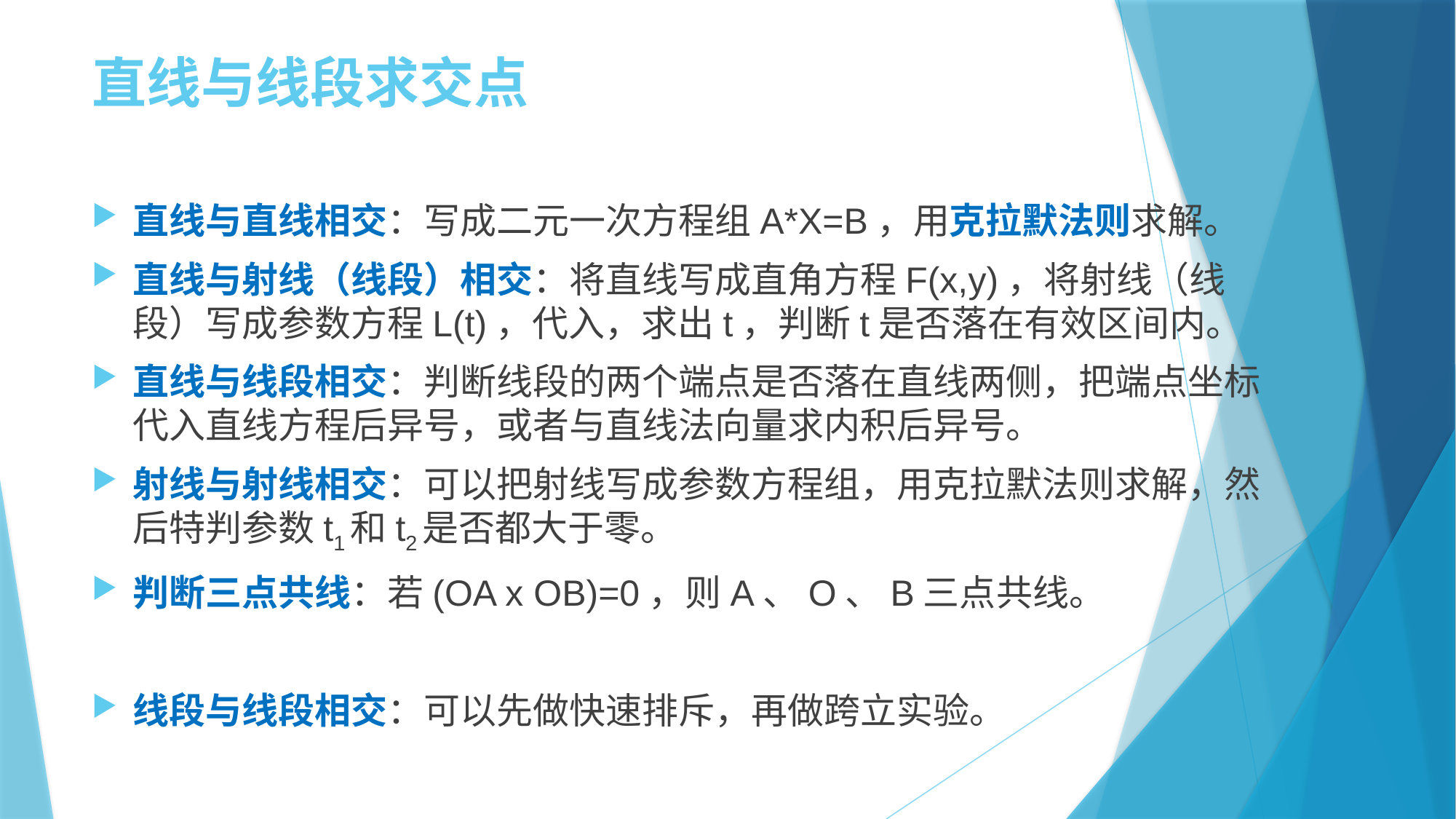

# 直线与线段求交点
直线与直线相交：写成二元一次方程组A*X=B，用克拉默法则求解。
直线与射线（线段）相交：将直线写成直角方程F(x,y)，将射线（线段）写成参数方程L(t)，代入，求出t，判断t是否落在有效区间内。
直线与线段相交：判断线段的两个端点是否落在直线两侧，把端点坐标代入直线方程后异号，或者与直线法向量求内积后异号。
射线与射线相交：可以把射线写成参数方程组，用克拉默法则求解，然后特判参数t1和t2是否都大于零。
判断三点共线：若(OA x OB)=0，则A、O、B三点共线。

线段与线段相交：可以先做快速排斥，再做跨立实验。